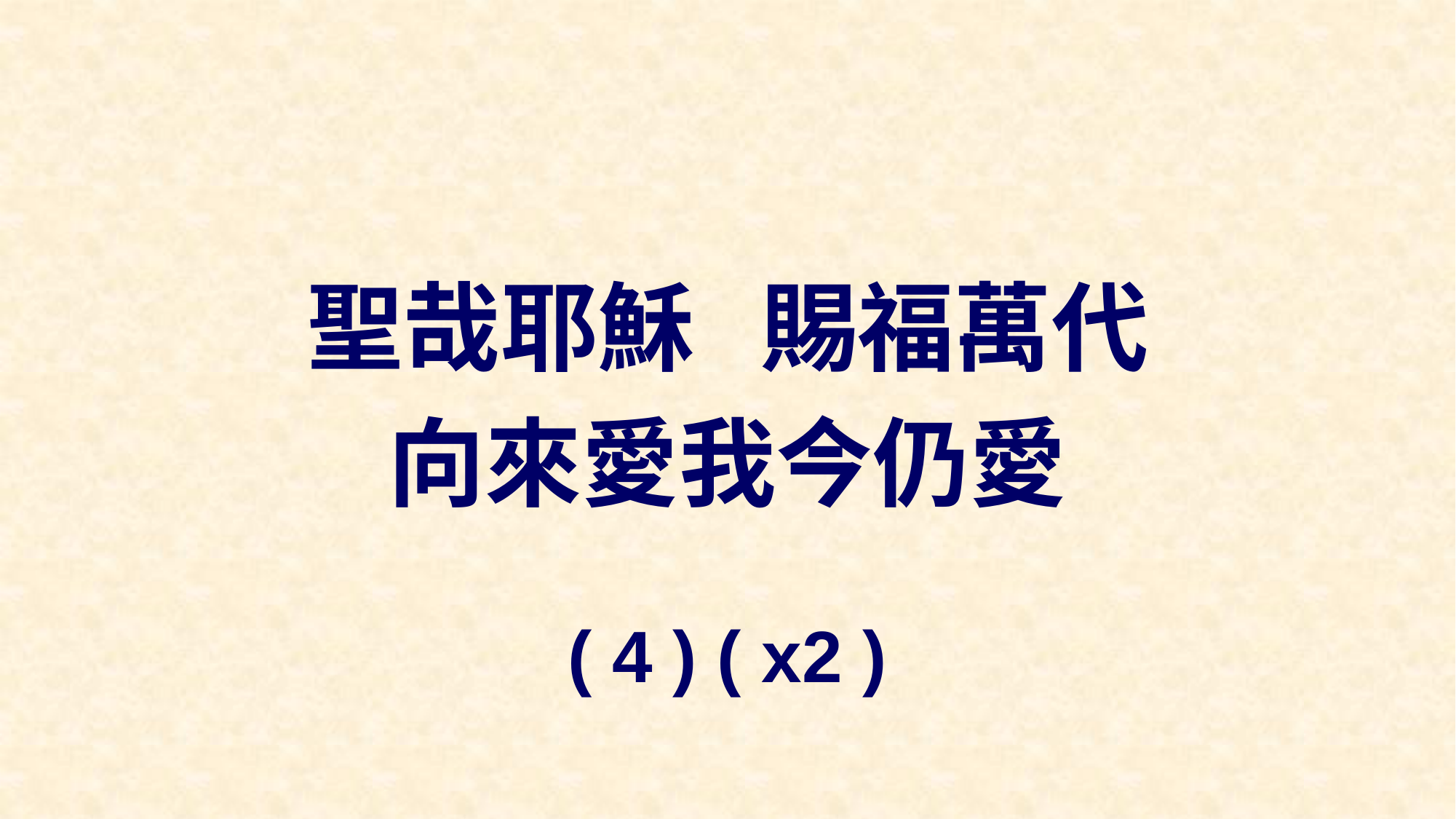

聖哉耶穌   賜福萬代
向來愛我今仍愛
( 4 ) ( x2 )